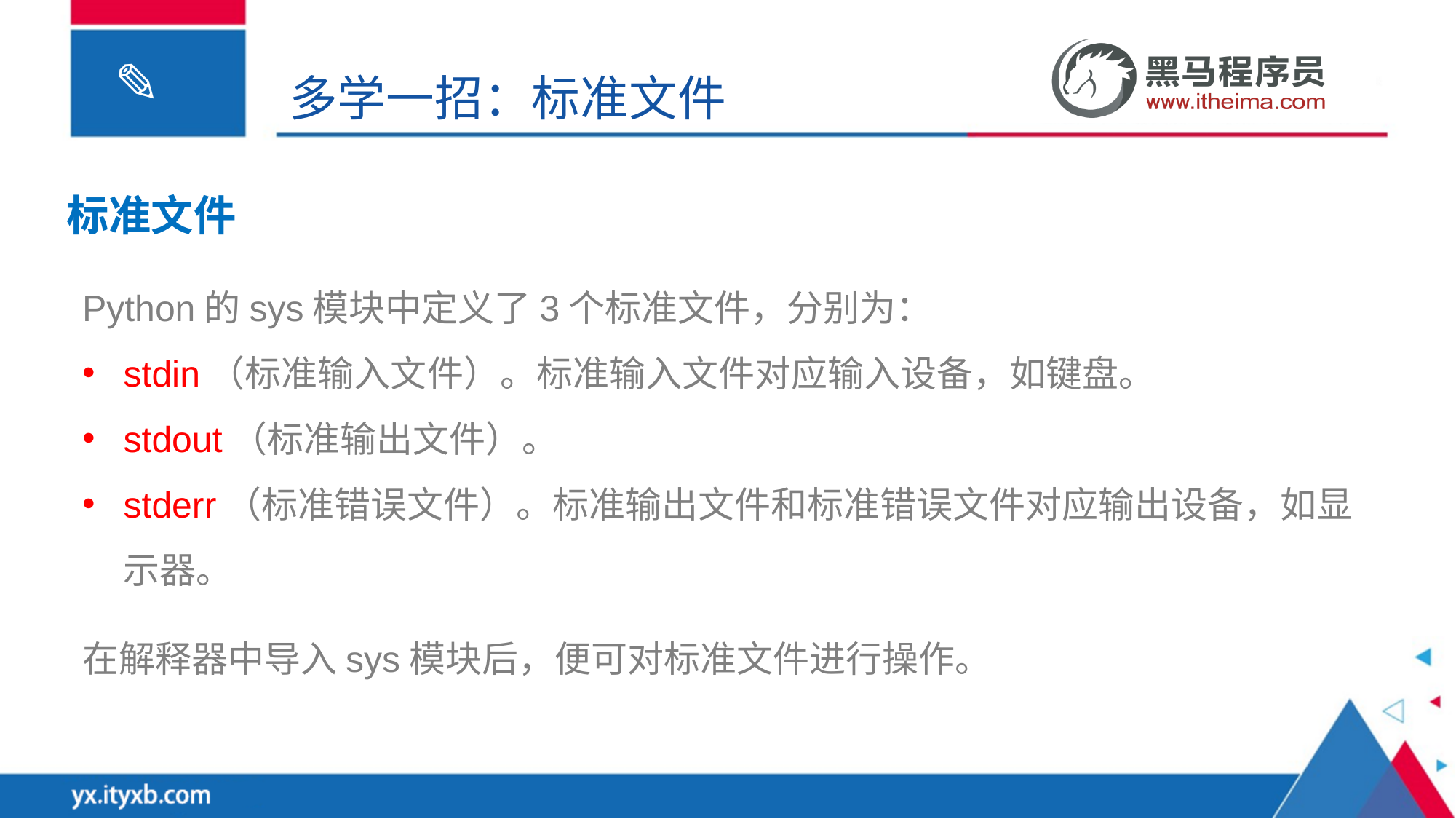

多学一招：标准文件
标准文件
Python的sys模块中定义了3个标准文件，分别为：
stdin（标准输入文件）。标准输入文件对应输入设备，如键盘。
stdout（标准输出文件）。
stderr（标准错误文件）。标准输出文件和标准错误文件对应输出设备，如显示器。
在解释器中导入sys模块后，便可对标准文件进行操作。